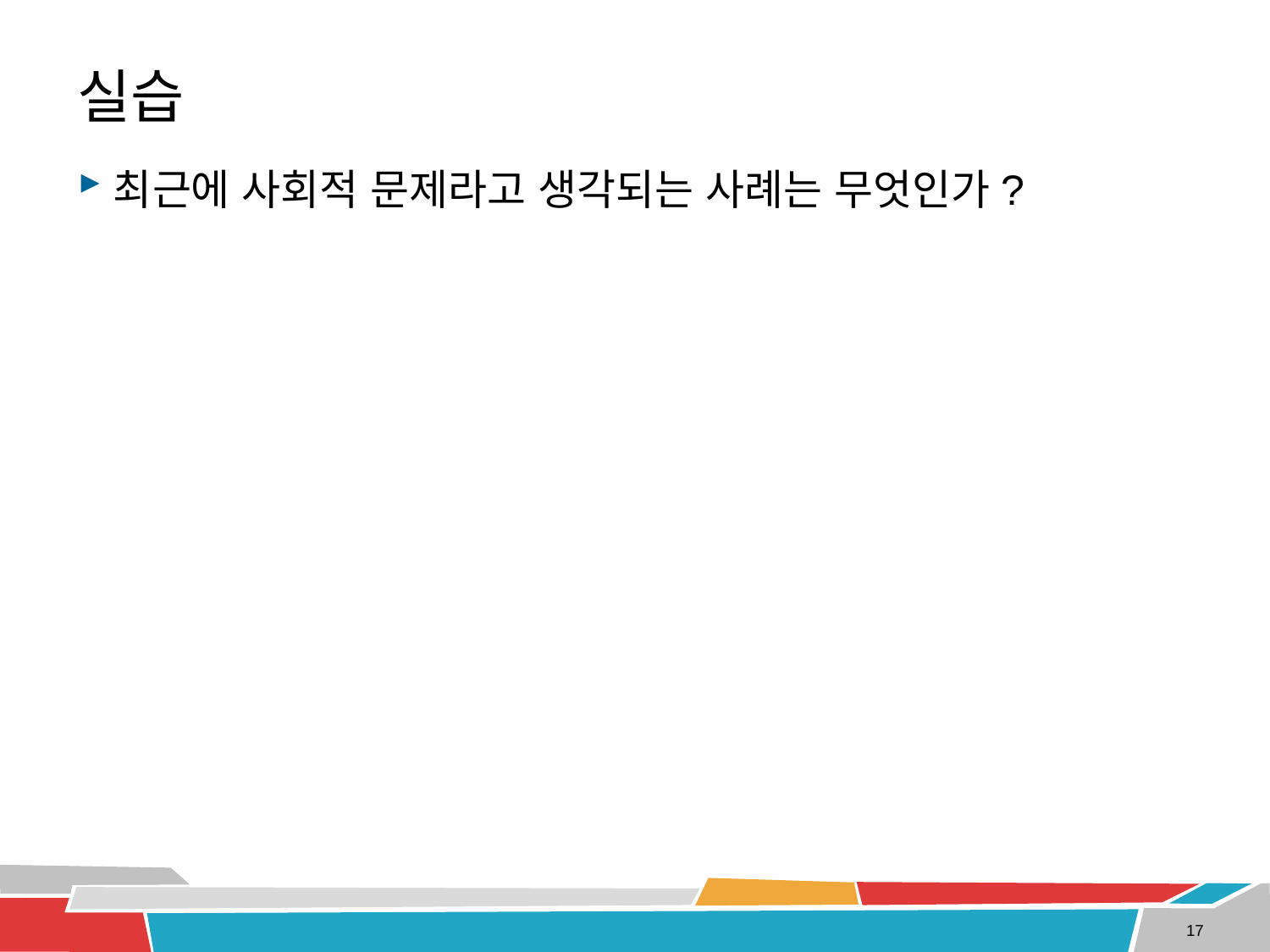

# 실습
최근에 사회적 문제라고 생각되는 사례는 무엇인가?

17